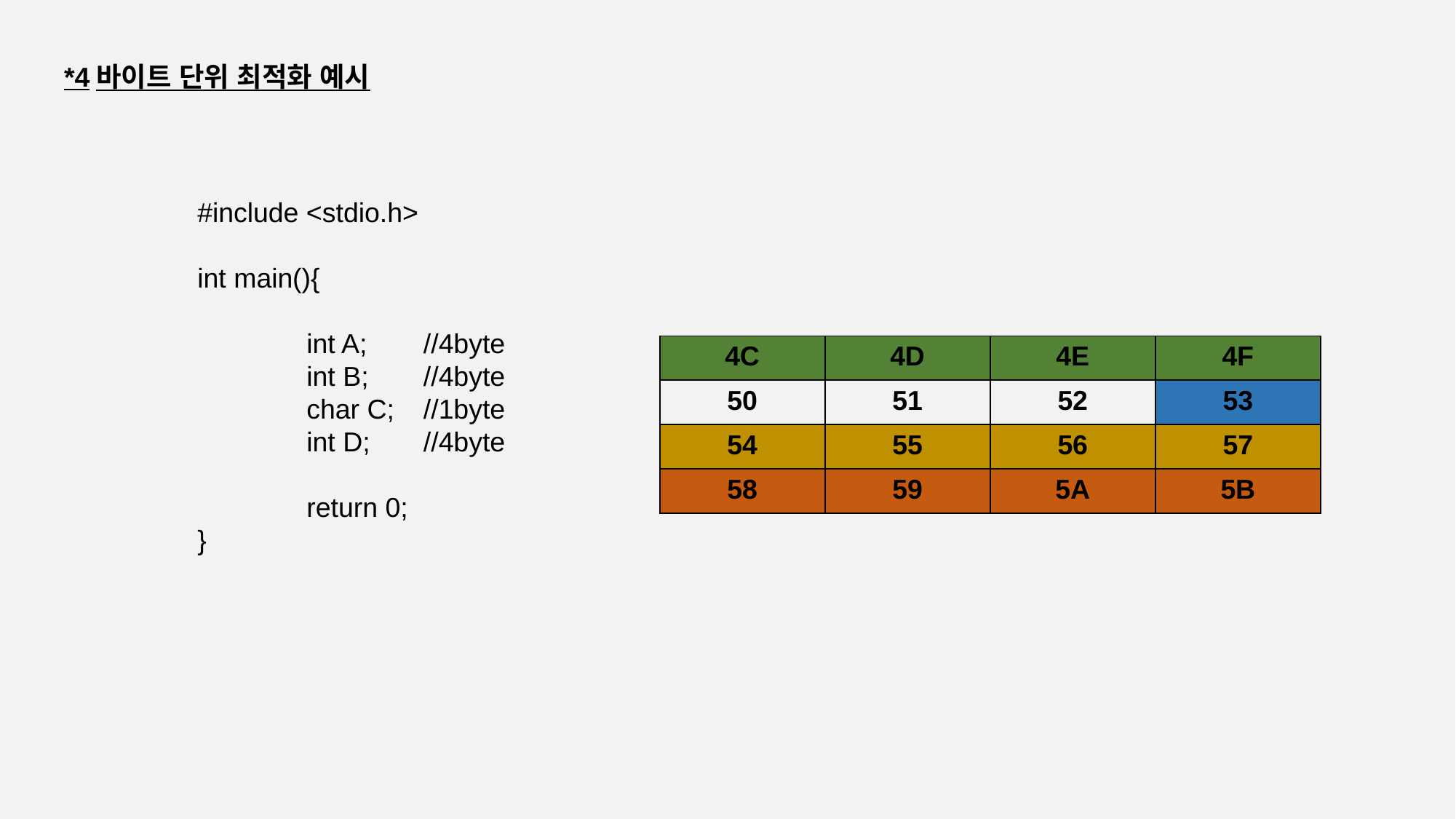

*4바이트 단위 최적화 예시
#include <stdio.h>

int main(){

	int A;	 //4byte
	int B;	 //4byte
	char C;	 //1byte
	int D;	 //4byte

	return 0;
}
| 4C | 4D | 4E | 4F |
| --- | --- | --- | --- |
| 50 | 51 | 52 | 53 |
| 54 | 55 | 56 | 57 |
| 58 | 59 | 5A | 5B |